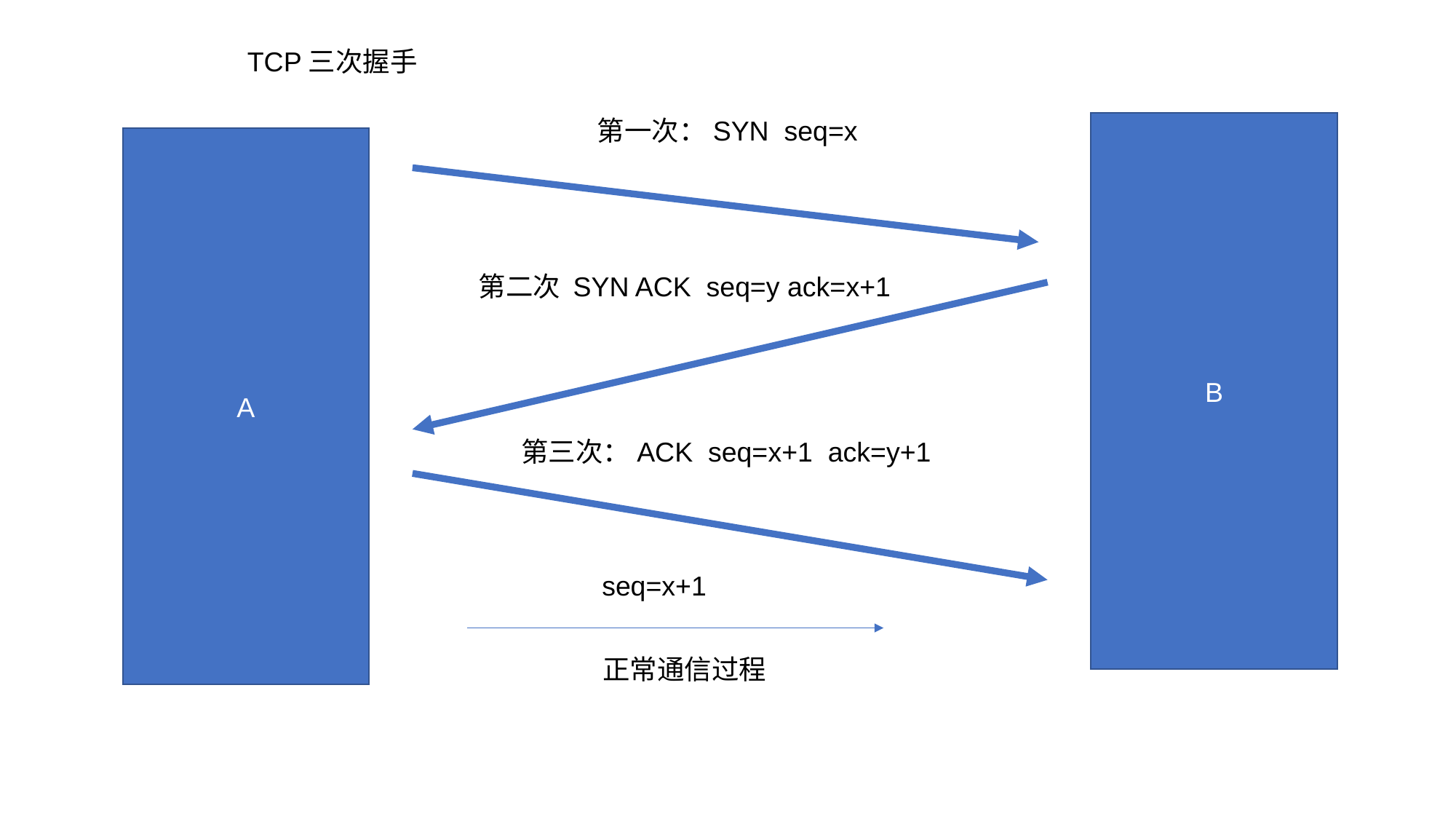

TCP三次握手
 第一次：SYN  seq=x
B
A
第二次 SYN ACK  seq=y ack=x+1
 第三次：ACK  seq=x+1  ack=y+1
seq=x+1
正常通信过程